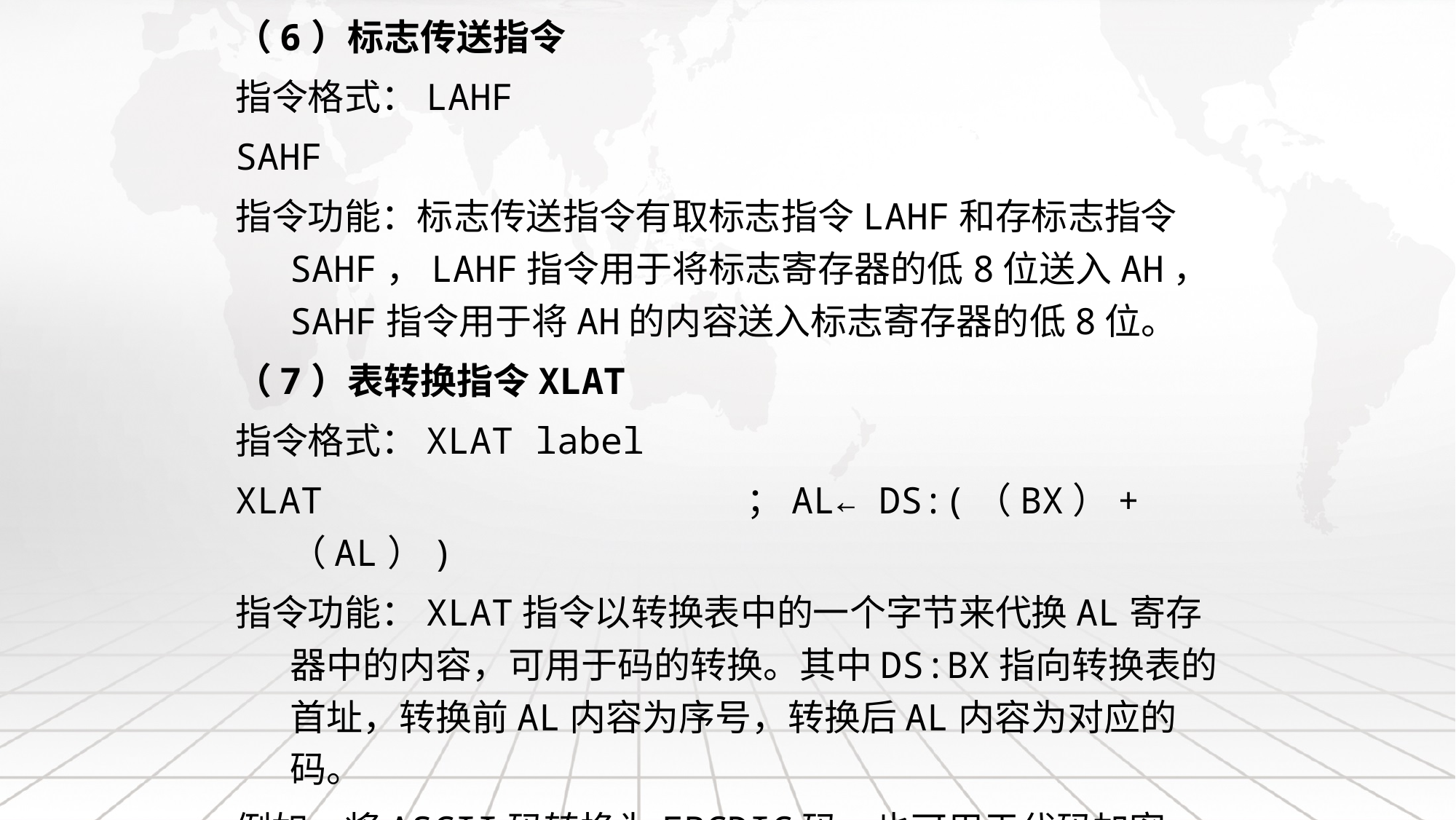

（6）标志传送指令
指令格式：LAHF
SAHF
指令功能：标志传送指令有取标志指令LAHF和存标志指令SAHF，LAHF指令用于将标志寄存器的低8位送入AH，SAHF指令用于将AH的内容送入标志寄存器的低8位。
（7）表转换指令XLAT
指令格式：XLAT label
XLAT                   ；AL← DS:(（BX）+（AL）)
指令功能：XLAT指令以转换表中的一个字节来代换AL寄存器中的内容，可用于码的转换。其中DS:BX指向转换表的首址，转换前AL内容为序号，转换后AL内容为对应的码。
例如，将ASCII码转换为EBCDIC码，也可用于代码加密。